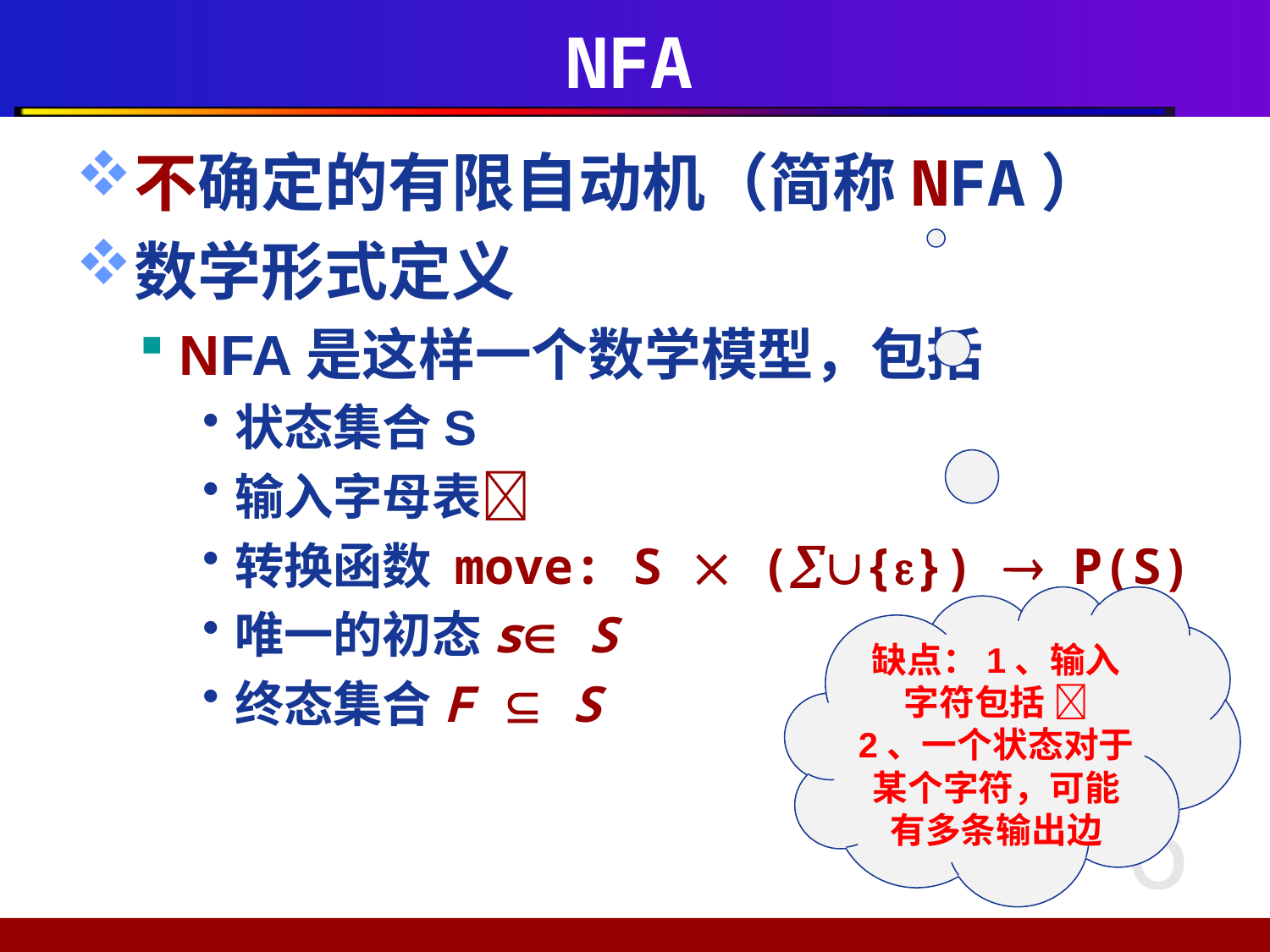

# NFA
不确定的有限自动机（简称NFA）
数学形式定义
NFA是这样一个数学模型，包括
状态集合S
输入字母表Σ
转换函数 move: S × (∑∪{ε}) → P(S)
唯一的初态s∈ S
终态集合F ⊆ S
缺点：1、输入字符包括 ε
2、一个状态对于某个字符，可能有多条输出边
6